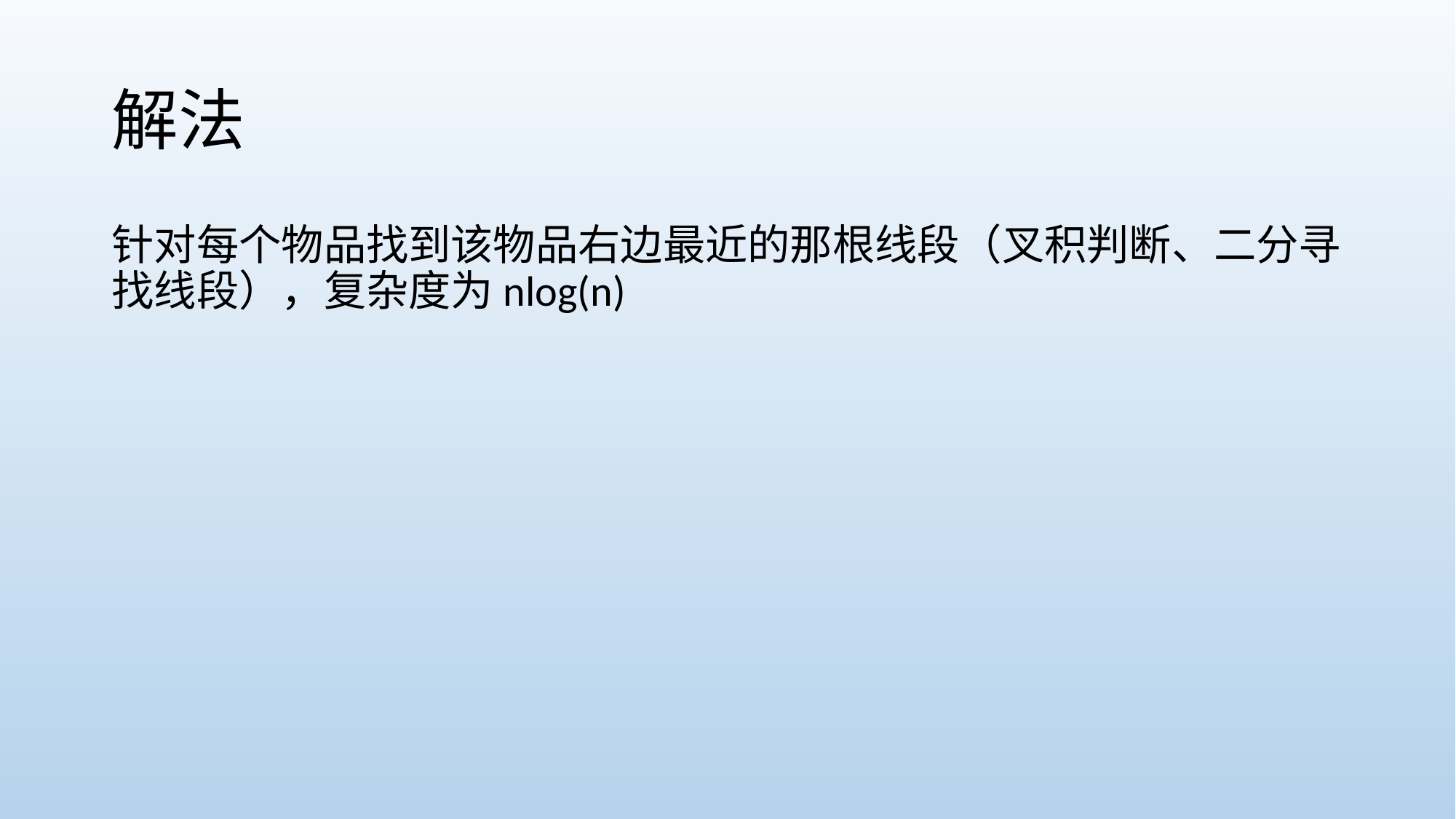

# 解法
针对每个物品找到该物品右边最近的那根线段（叉积判断、二分寻找线段），复杂度为nlog(n)